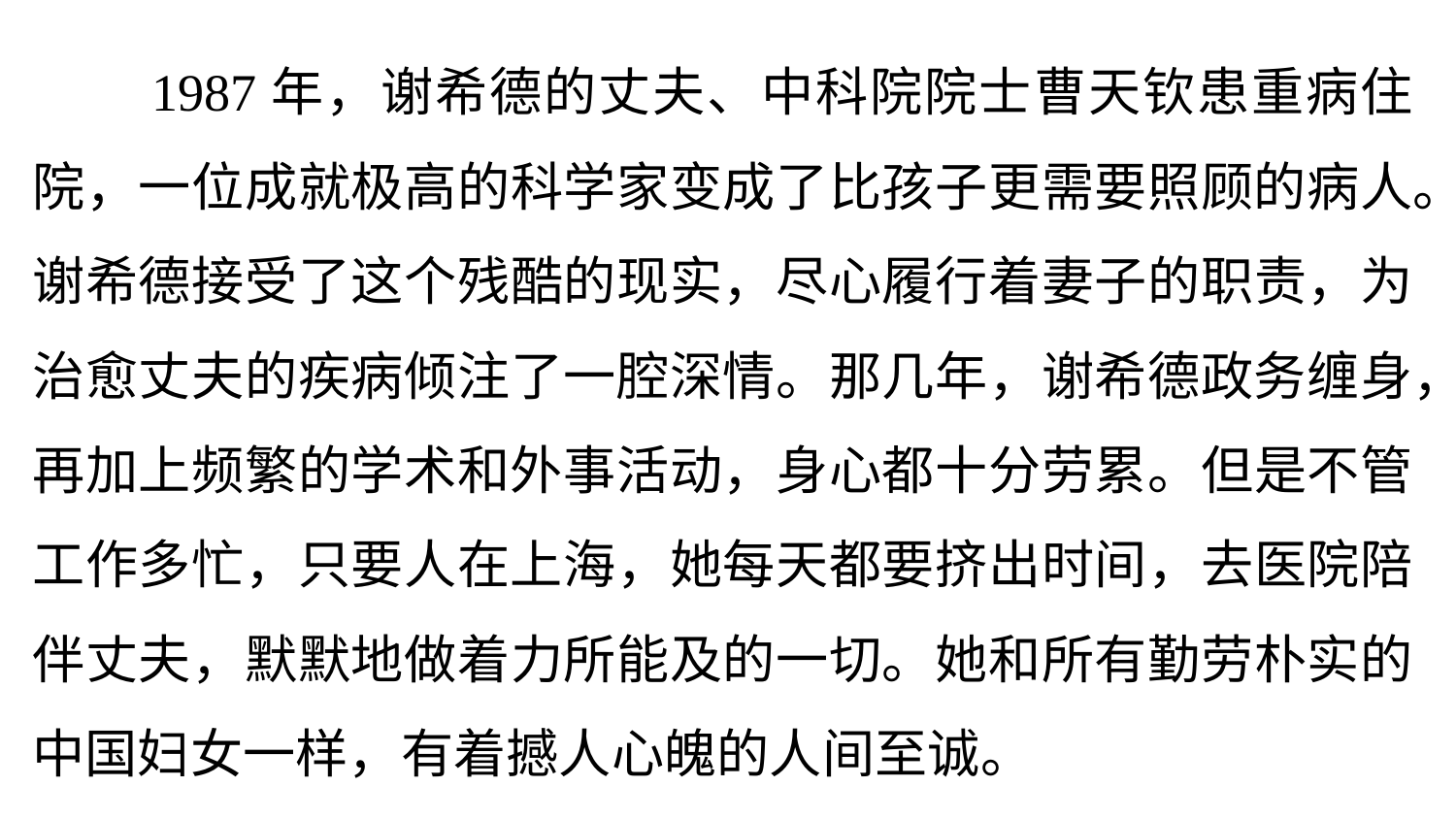

1987年，谢希德的丈夫、中科院院士曹天钦患重病住院，一位成就极高的科学家变成了比孩子更需要照顾的病人。谢希德接受了这个残酷的现实，尽心履行着妻子的职责，为治愈丈夫的疾病倾注了一腔深情。那几年，谢希德政务缠身，再加上频繁的学术和外事活动，身心都十分劳累。但是不管工作多忙，只要人在上海，她每天都要挤出时间，去医院陪伴丈夫，默默地做着力所能及的一切。她和所有勤劳朴实的中国妇女一样，有着撼人心魄的人间至诚。